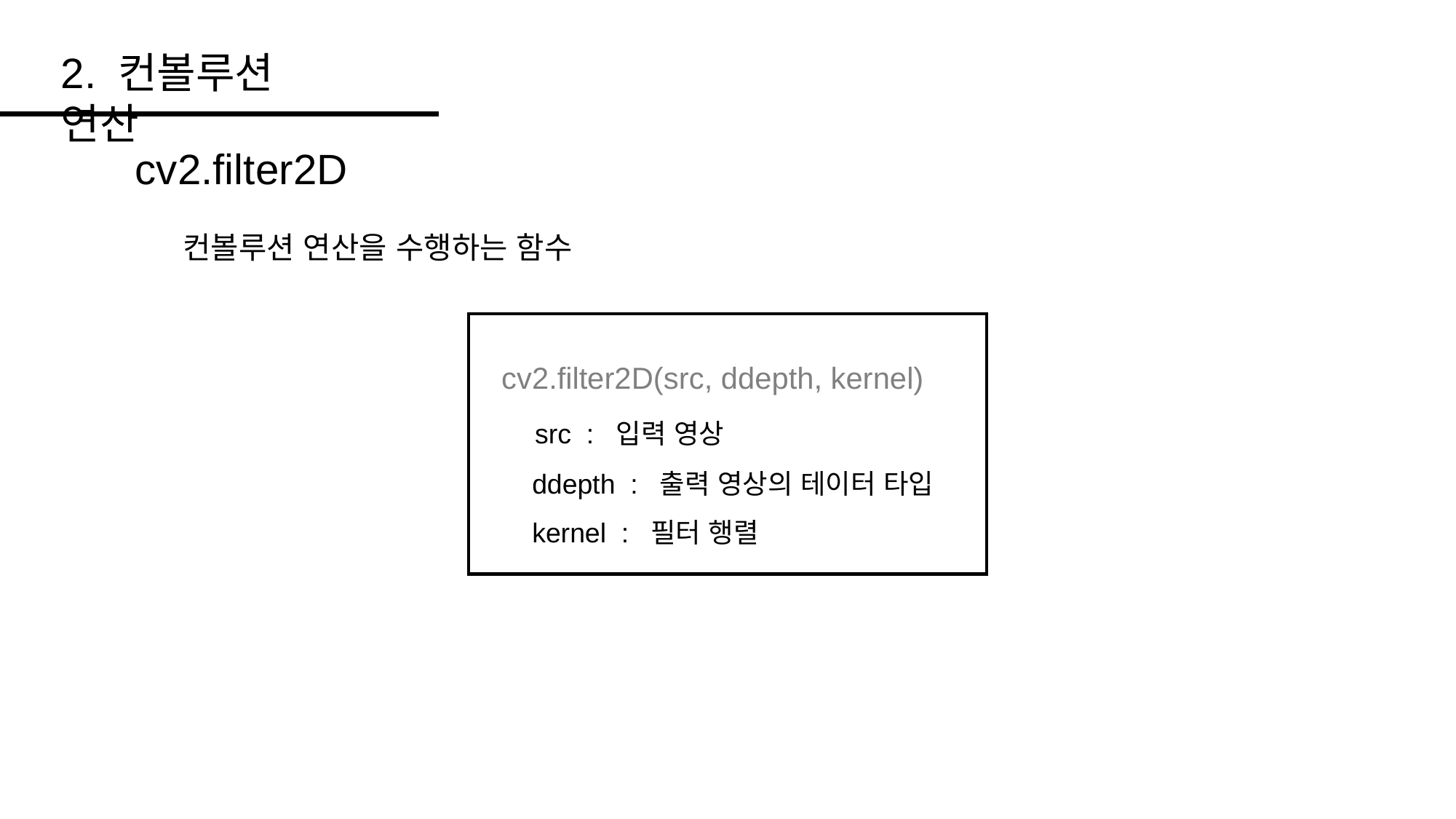

2. 컨볼루션 연산
cv2.filter2D
컨볼루션 연산을 수행하는 함수

cv2.filter2D(src, ddepth, kernel)
    src  :  입력 영상
    ddepth  :  출력 영상의 테이터 타입
    kernel  :  필터 행렬